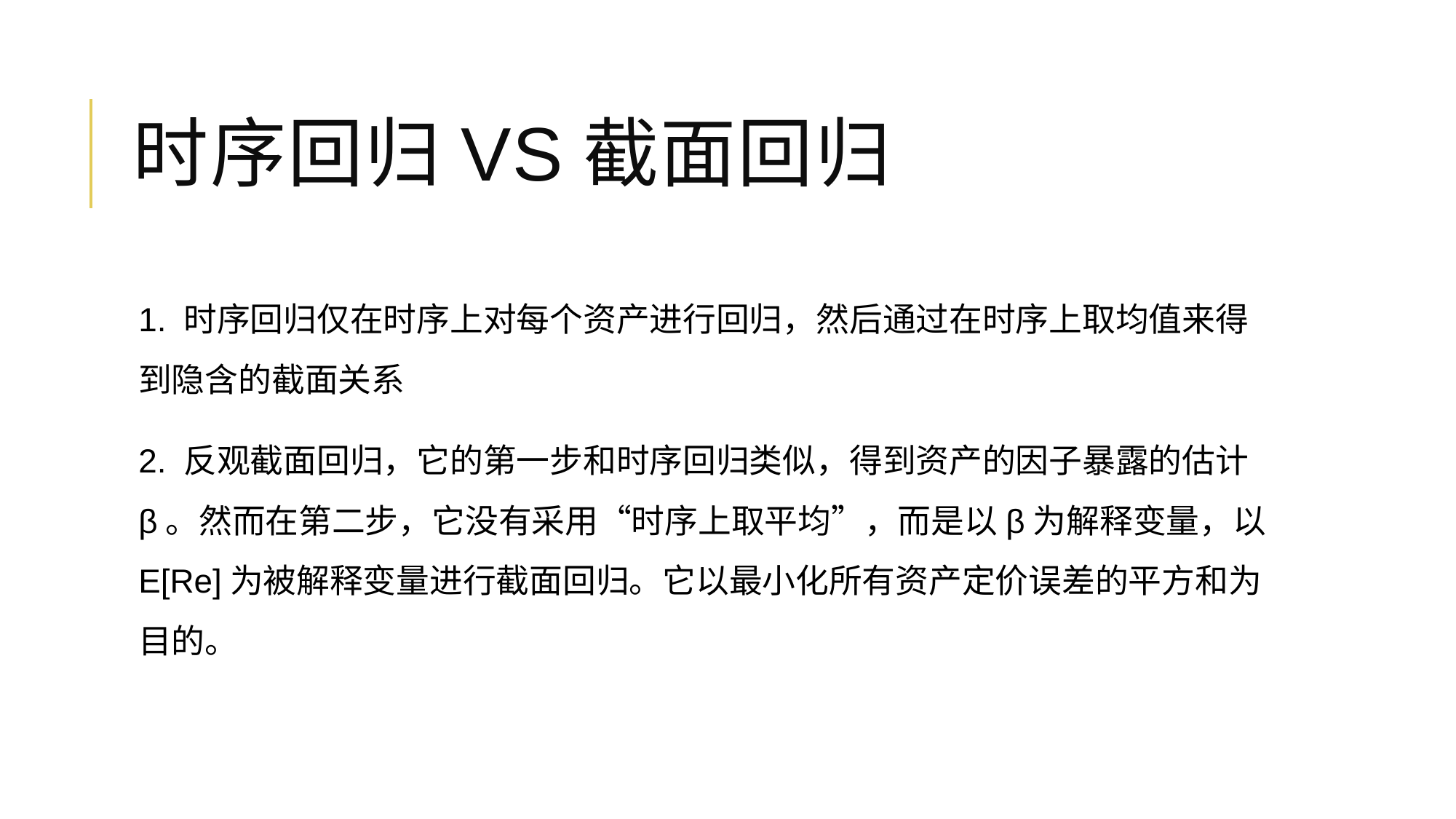

# 时序回归vs截面回归
1. 时序回归仅在时序上对每个资产进行回归，然后通过在时序上取均值来得到隐含的截面关系
2. 反观截面回归，它的第一步和时序回归类似，得到资产的因子暴露的估计β。然而在第二步，它没有采用“时序上取平均”，而是以β为解释变量，以E[Re]为被解释变量进行截面回归。它以最小化所有资产定价误差的平方和为目的。